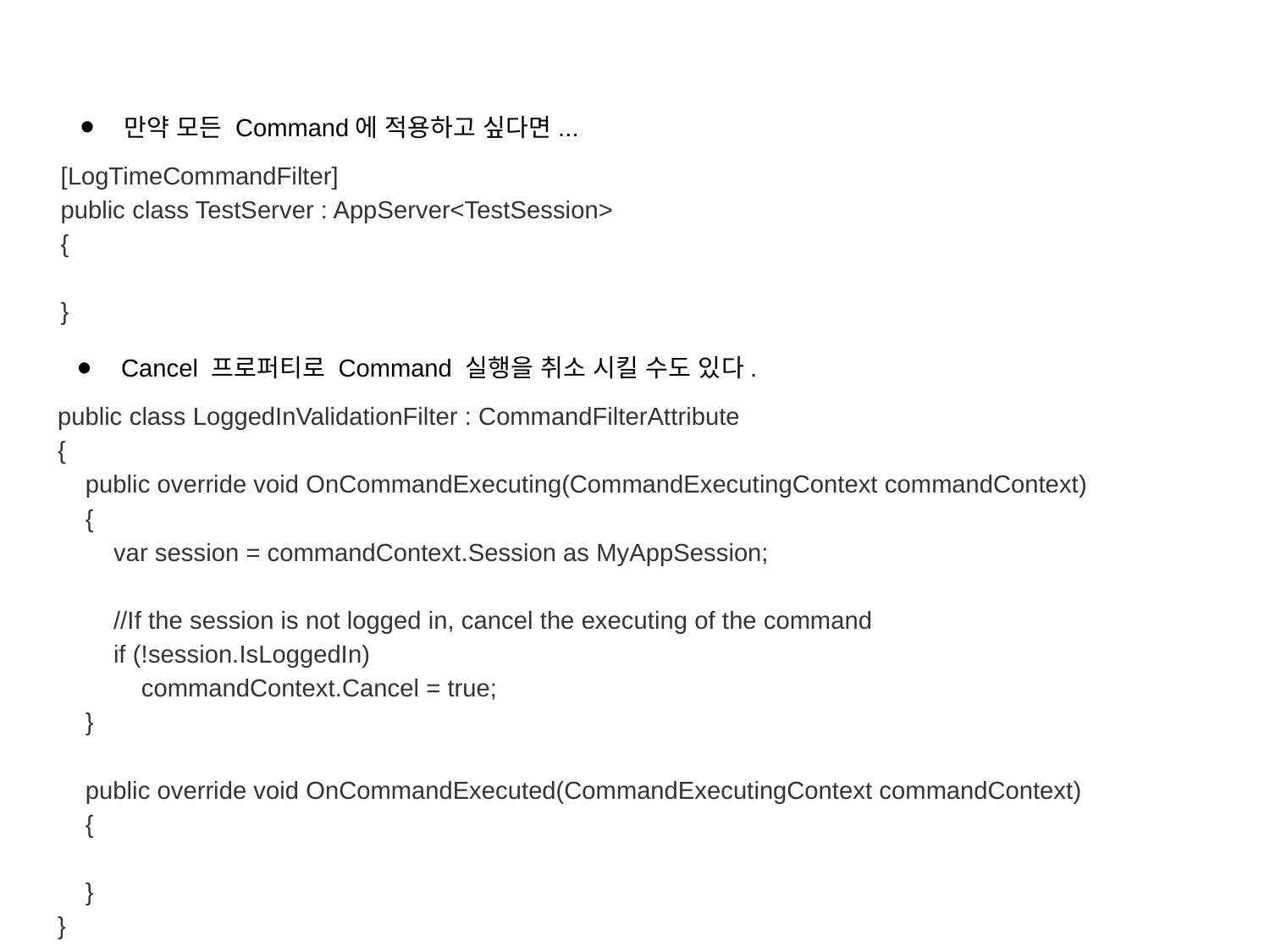

만약 모든 Command에 적용하고 싶다면...
[LogTimeCommandFilter]
public class TestServer : AppServer<TestSession>
{
}
Cancel 프로퍼티로 Command 실행을 취소 시킬 수도 있다.
public class LoggedInValidationFilter : CommandFilterAttribute
{
    public override void OnCommandExecuting(CommandExecutingContext commandContext)
    {
        var session = commandContext.Session as MyAppSession;
        //If the session is not logged in, cancel the executing of the command
        if (!session.IsLoggedIn)
            commandContext.Cancel = true;
    }
    public override void OnCommandExecuted(CommandExecutingContext commandContext)
    {
    }
}